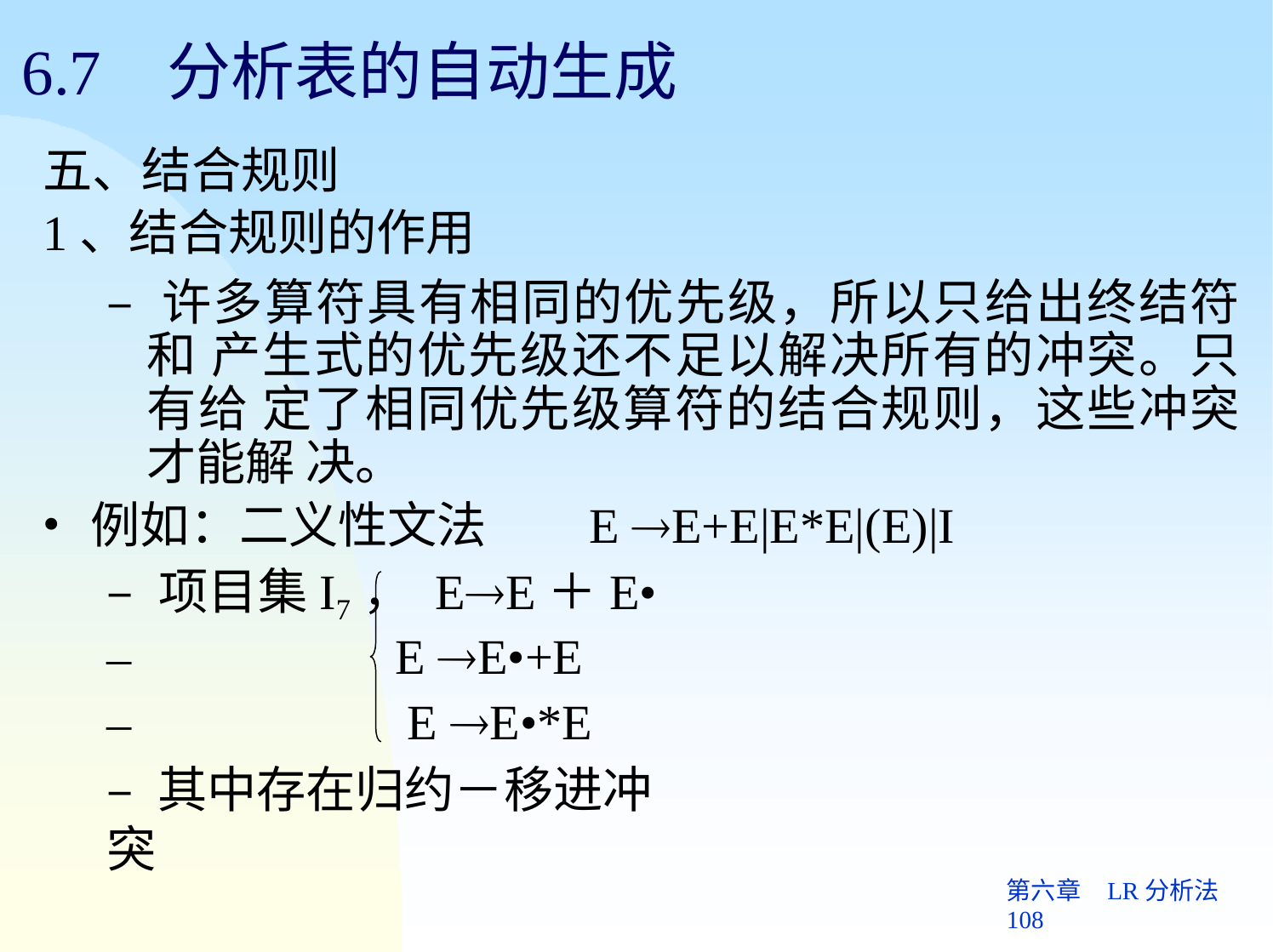

# 6.7	分析表的自动生成
五、结合规则
1、结合规则的作用
– 许多算符具有相同的优先级，所以只给出终结符和 产生式的优先级还不足以解决所有的冲突。只有给 定了相同优先级算符的结合规则，这些冲突才能解 决。
例如：二义性文法	E →E+E|E*E|(E)|I
– 项目集I7， E→E＋E•

–
–
E →E•+E  E →E•*E
– 其中存在归约－移进冲突
第六章	LR分析法 108